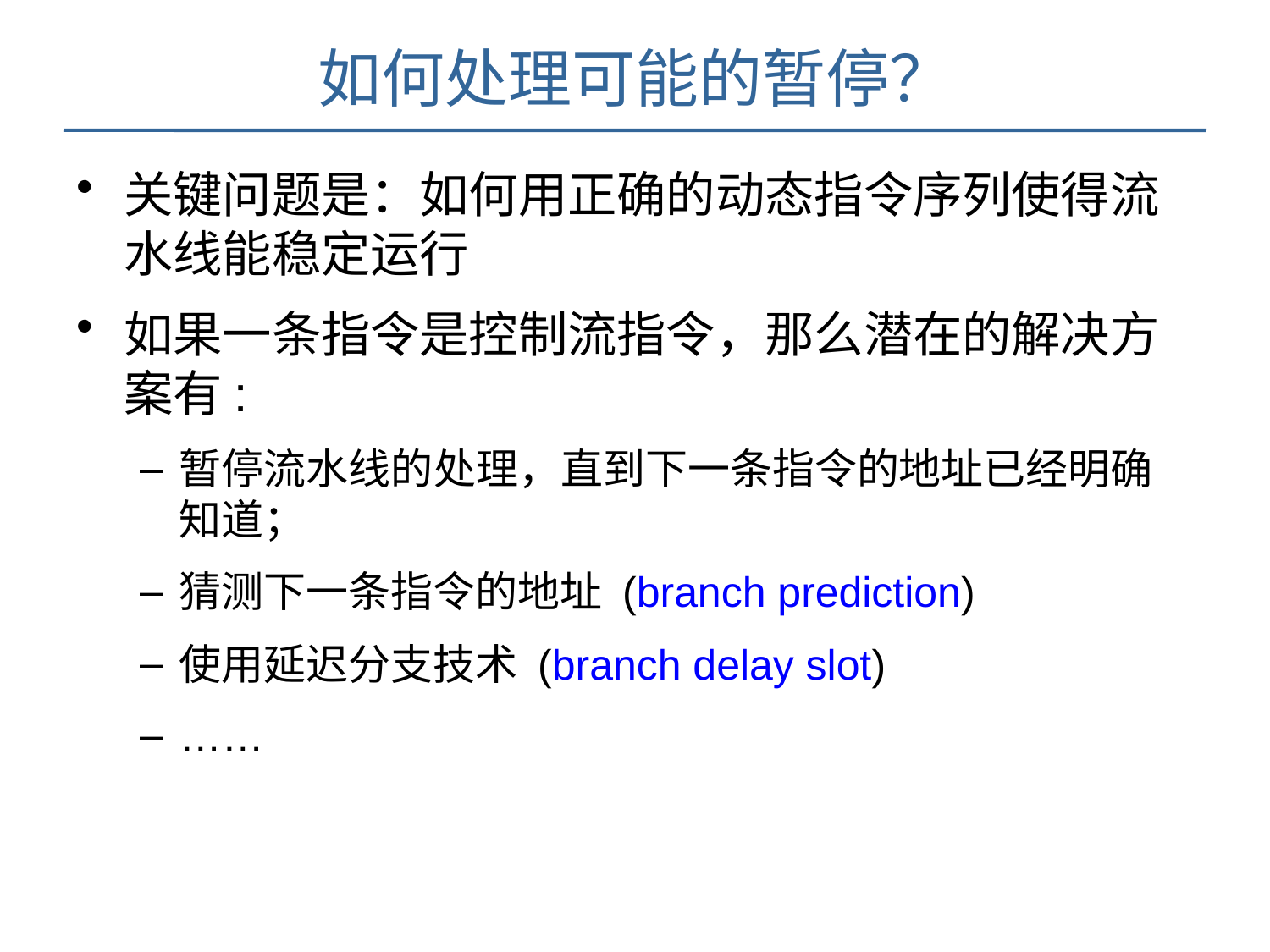

# 如何处理可能的暂停？
关键问题是：如何用正确的动态指令序列使得流水线能稳定运行
如果一条指令是控制流指令，那么潜在的解决方案有:
暂停流水线的处理，直到下一条指令的地址已经明确知道；
猜测下一条指令的地址 (branch prediction)
使用延迟分支技术 (branch delay slot)
……